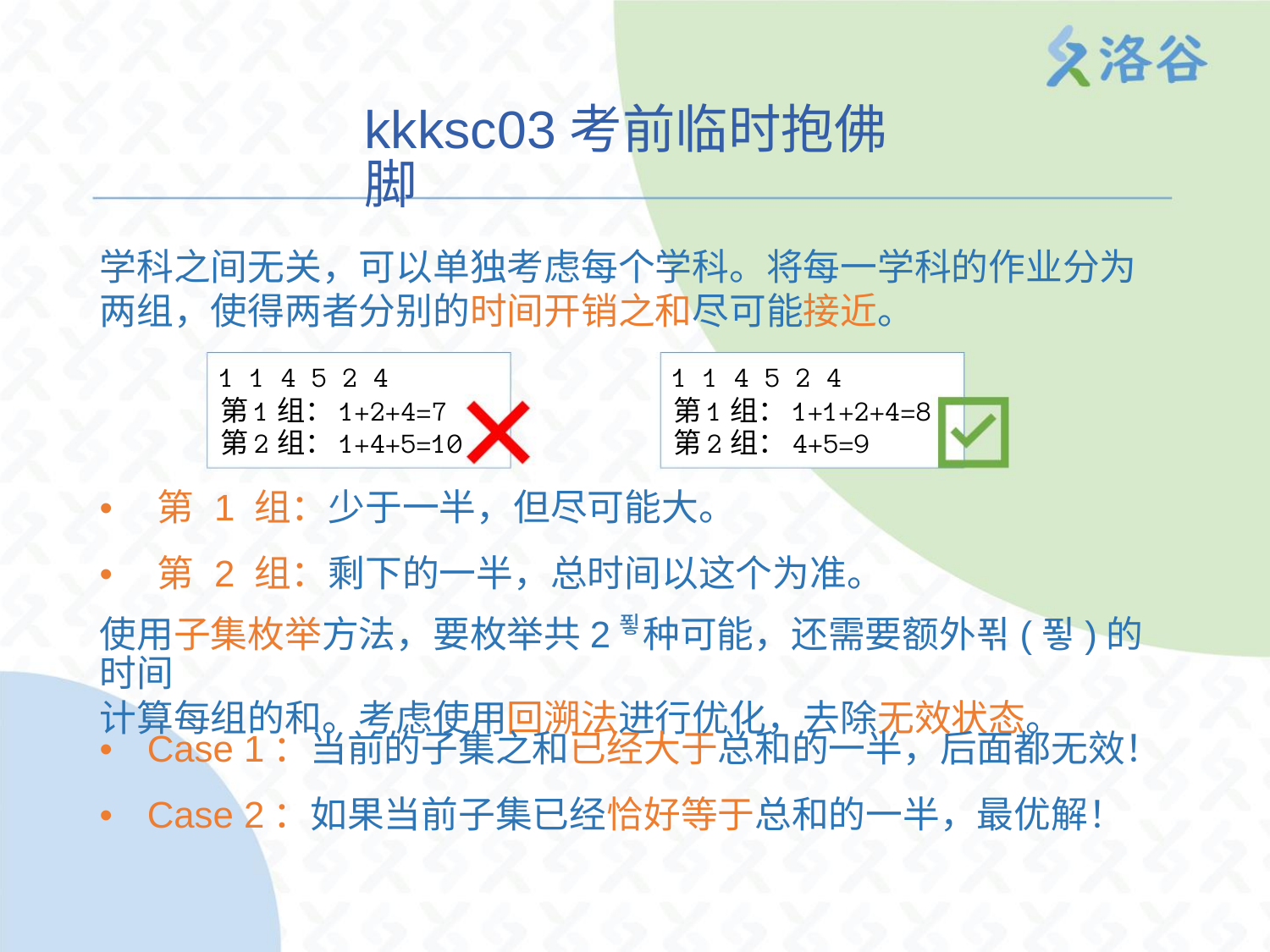

kkksc03考前临时抱佛脚
学科之间无关，可以单独考虑每个学科。将每一学科的作业分为
两组，使得两者分别的时间开销之和尽可能接近。
1 1 4 5 2 4
1 1 4 5 2 4
第1组：1+2+4=7
第2组：1+4+5=10
第1组：1+1+2+4=8
第2组：4+5=9
• 第 1 组：少于一半，但尽可能大。
• 第 2 组：剩下的一半，总时间以这个为准。
使用子集枚举方法，要枚举共2푛种可能，还需要额外푂(푛)的时间
计算每组的和。考虑使用回溯法进行优化，去除无效状态。
• Case 1：当前的子集之和已经大于总和的一半，后面都无效！
• Case 2：如果当前子集已经恰好等于总和的一半，最优解！